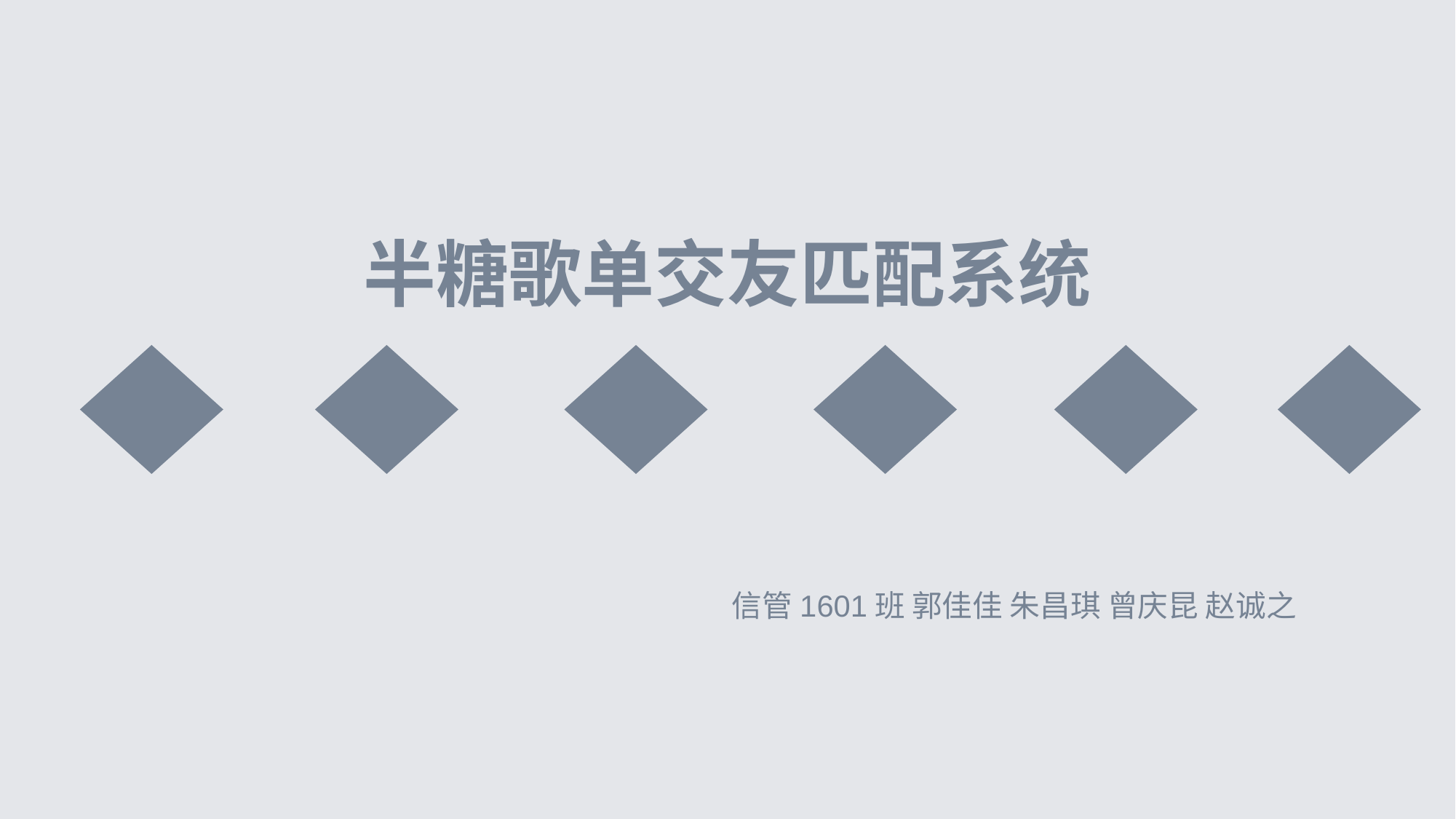

# 半糖歌单交友匹配系统

信管1601班 郭佳佳 朱昌琪 曾庆昆 赵诚之